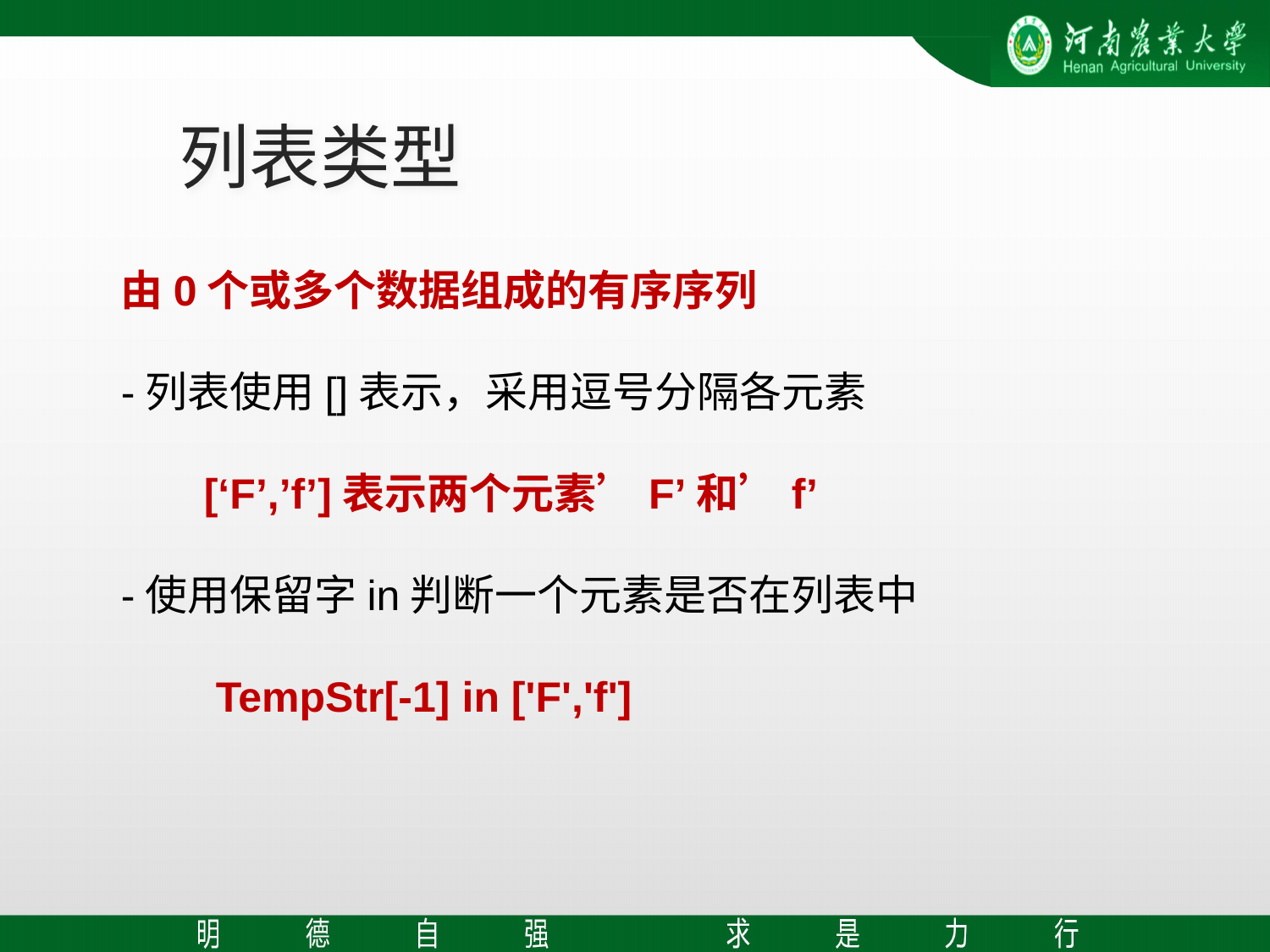

列表类型
由0个或多个数据组成的有序序列
-列表使用[]表示，采用逗号分隔各元素
       [‘F’,’f’]表示两个元素’F’和’f’
-使用保留字in判断一个元素是否在列表中
        TempStr[-1] in ['F','f']